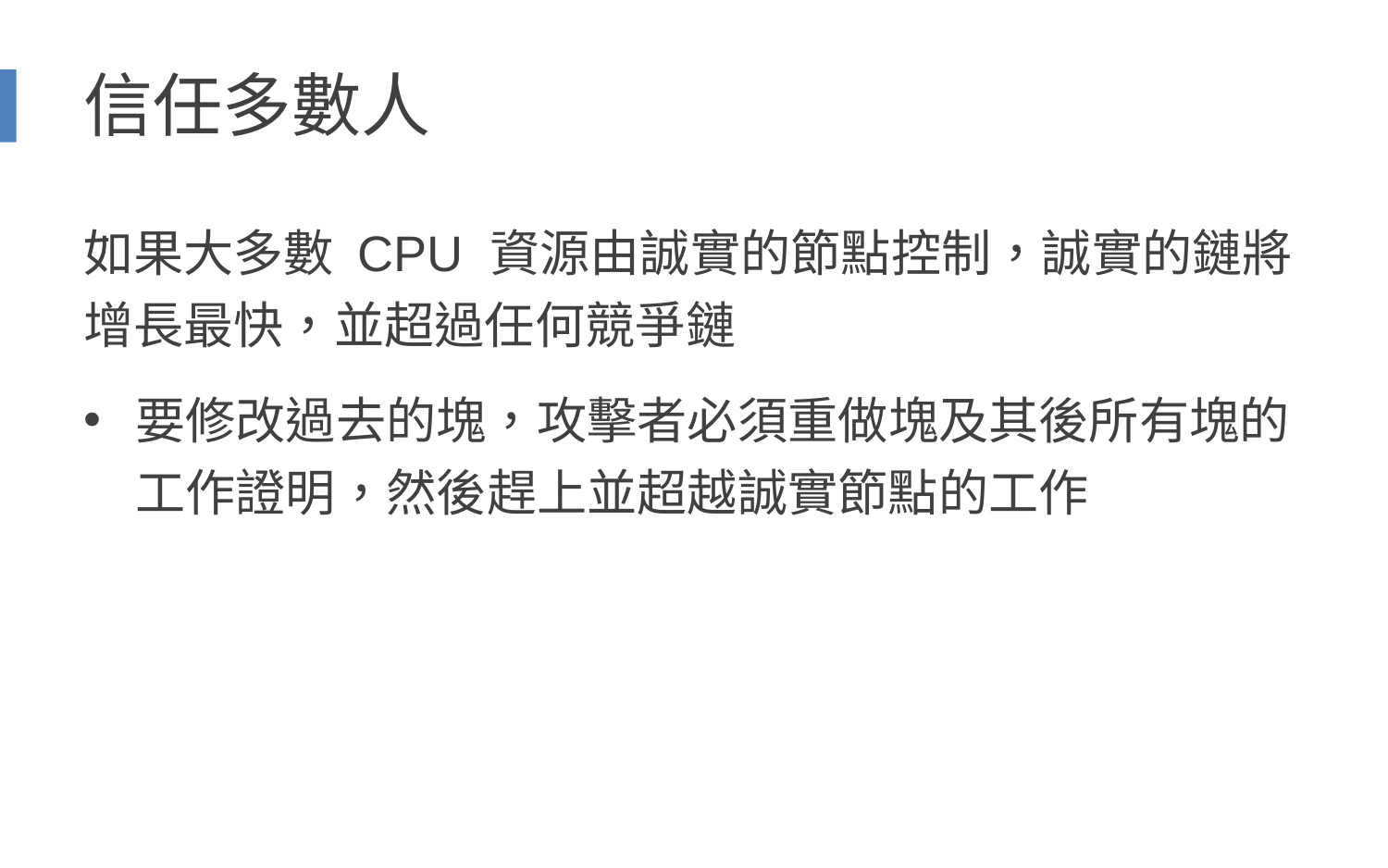

# 信任多數人
如果大多數 CPU 資源由誠實的節點控制，誠實的鏈將增長最快，並超過任何競爭鏈
要修改過去的塊，攻擊者必須重做塊及其後所有塊的工作證明，然後趕上並超越誠實節點的工作